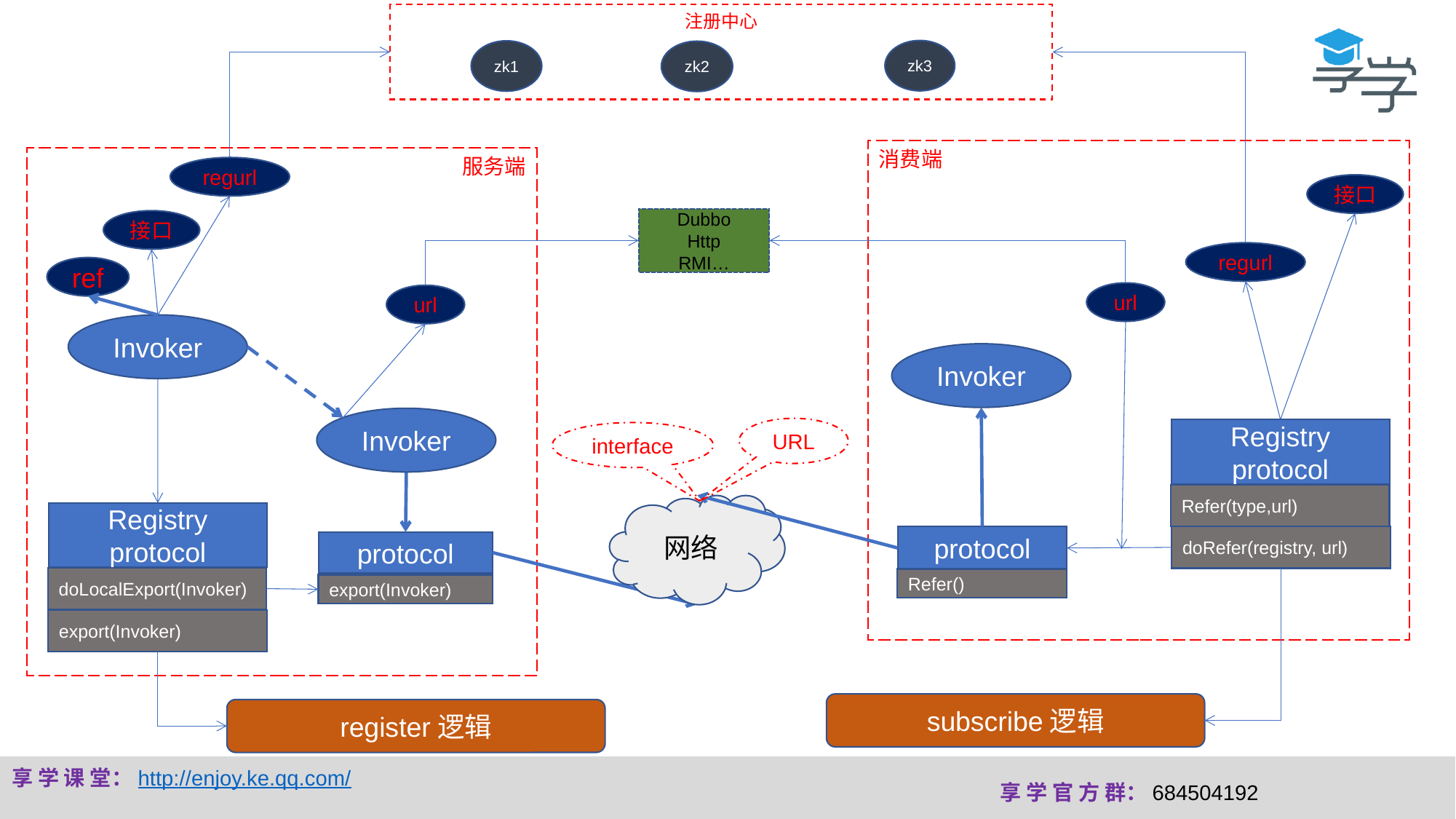

注册中心
zk3
zk1
zk2
消费端
服务端
regurl
接口
Dubbo
Http
RMI…
接口
regurl
ref
url
url
Invoker
Invoker
Invoker
URL
Registry
protocol
interface
Refer(type,url)
网络
Registry
protocol
doRefer(registry, url)
protocol
protocol
doLocalExport(Invoker)
Refer()
export(Invoker)
export(Invoker)
subscribe逻辑
register逻辑